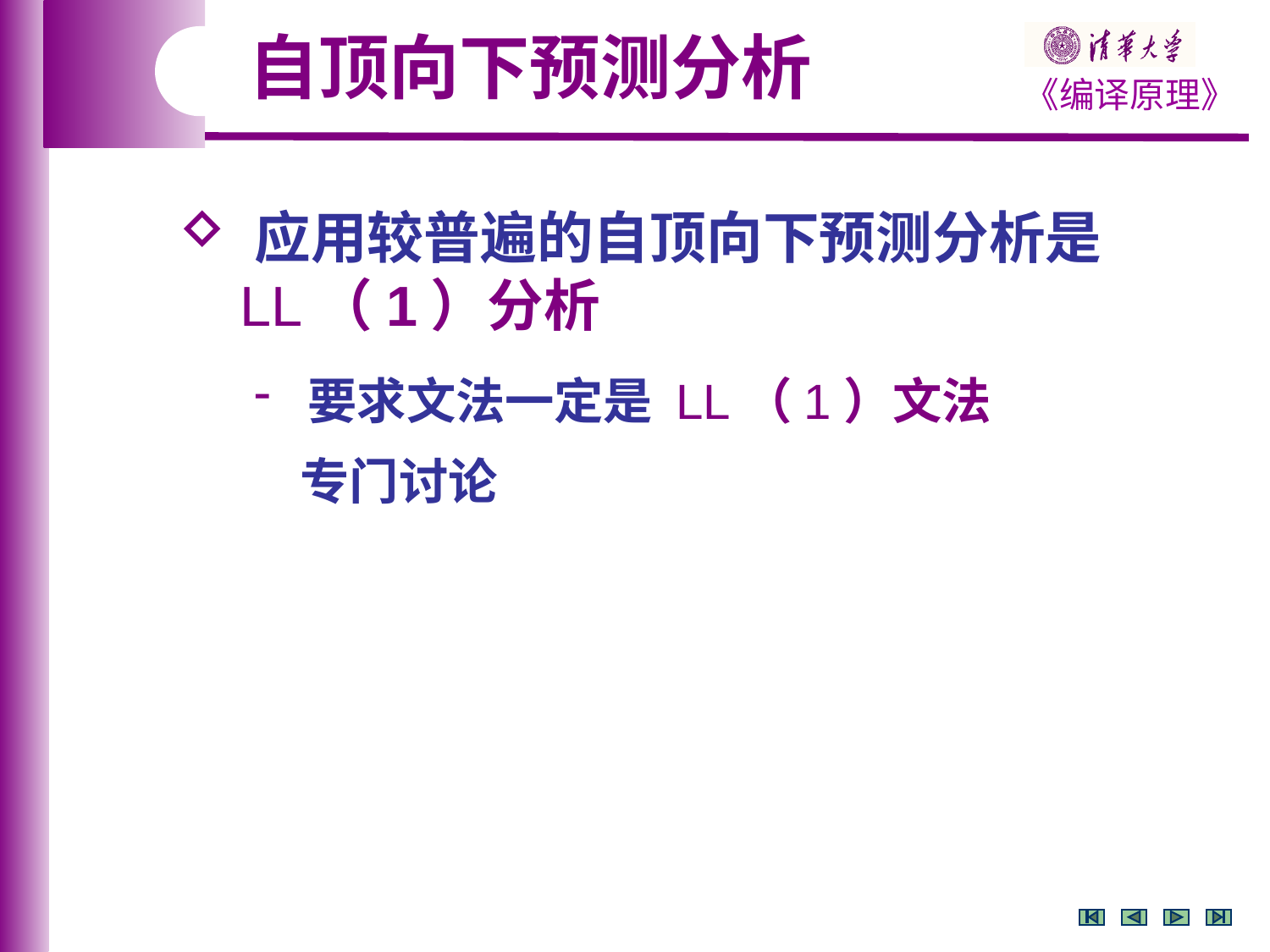

自顶向下预测分析
 应用较普遍的自顶向下预测分析是
    LL（1）分析
 要求文法一定是 LL（1）文法

   专门讨论